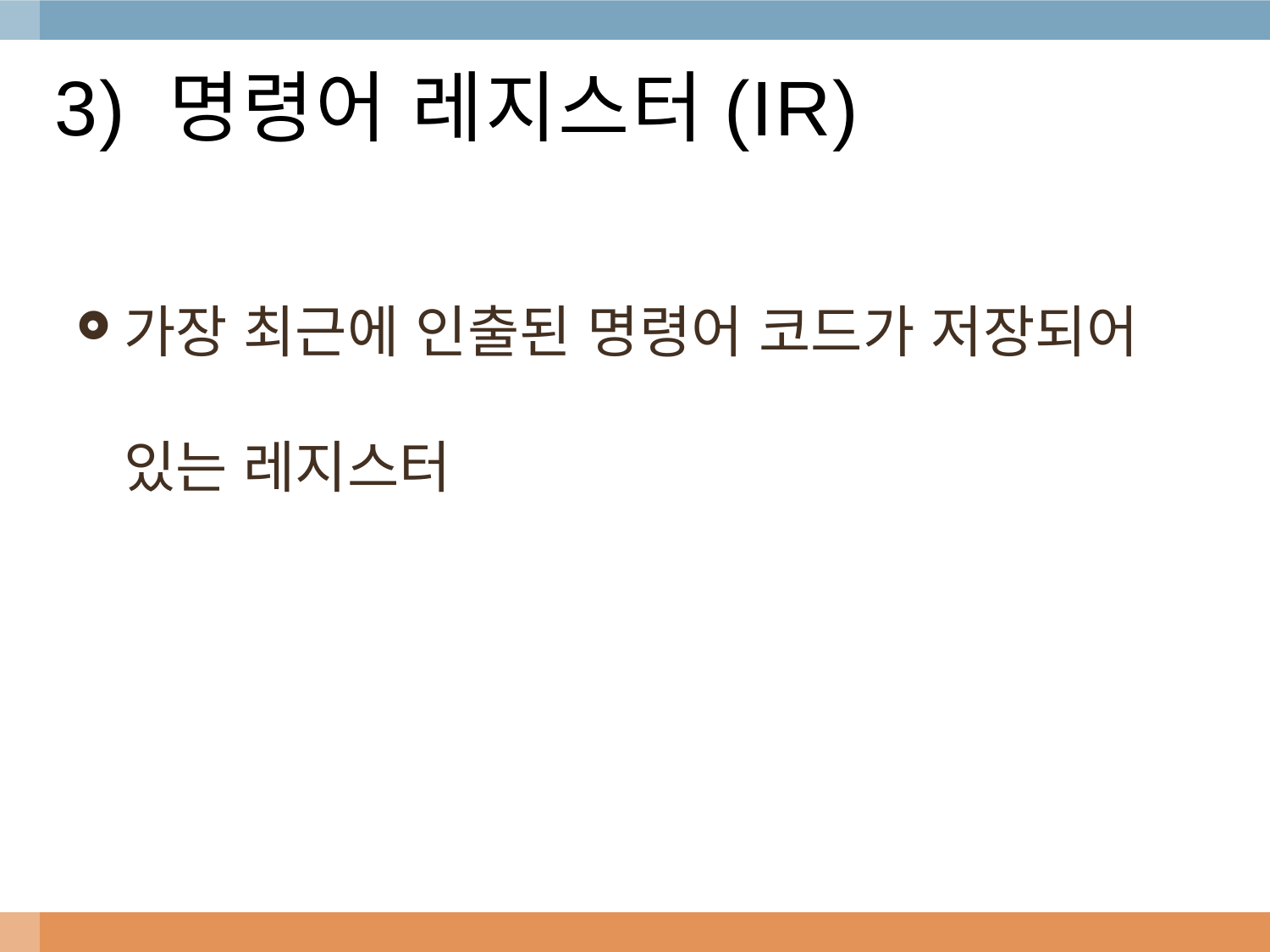

# 3) 명령어 레지스터(IR)
가장 최근에 인출된 명령어 코드가 저장되어 있는 레지스터